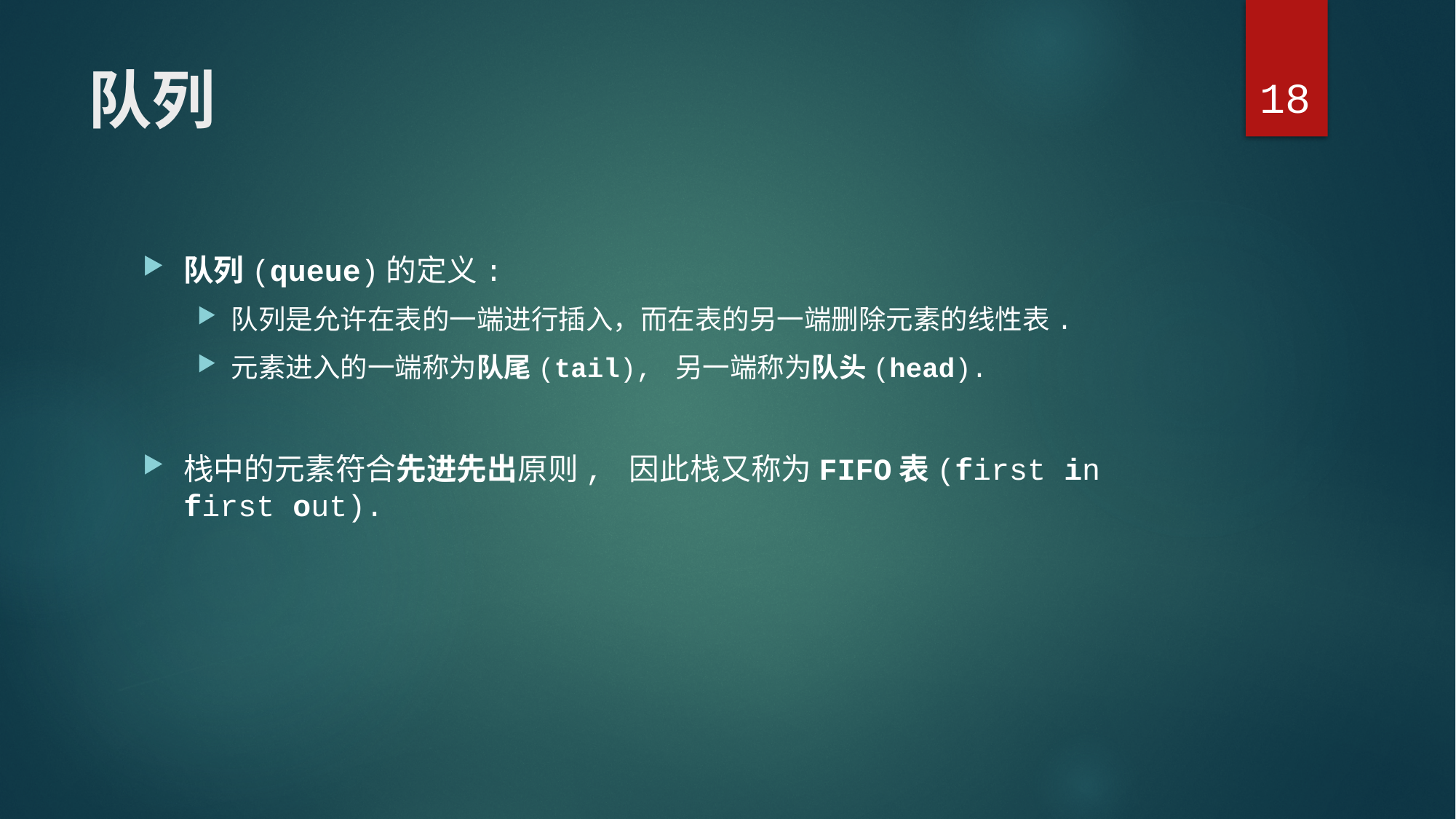

18
# 队列
队列(queue)的定义:
队列是允许在表的一端进行插入，而在表的另一端删除元素的线性表.
元素进入的一端称为队尾(tail), 另一端称为队头(head).

栈中的元素符合先进先出原则, 因此栈又称为FIFO表(first in first out).